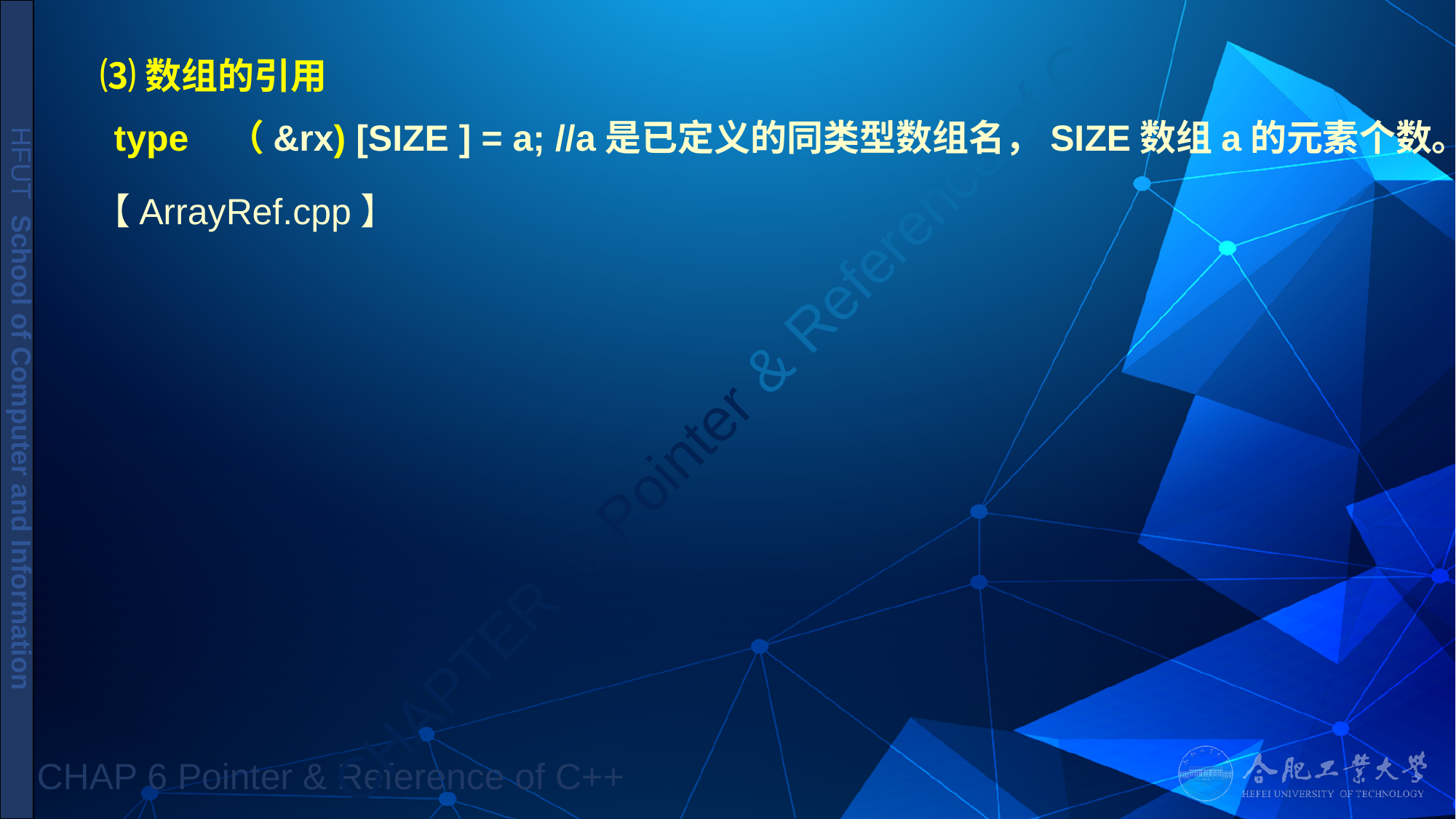

# ⑶数组的引用
       type   （&rx) [SIZE ] = a; //a是已定义的同类型数组名，SIZE数组a的元素个数。
【ArrayRef.cpp】